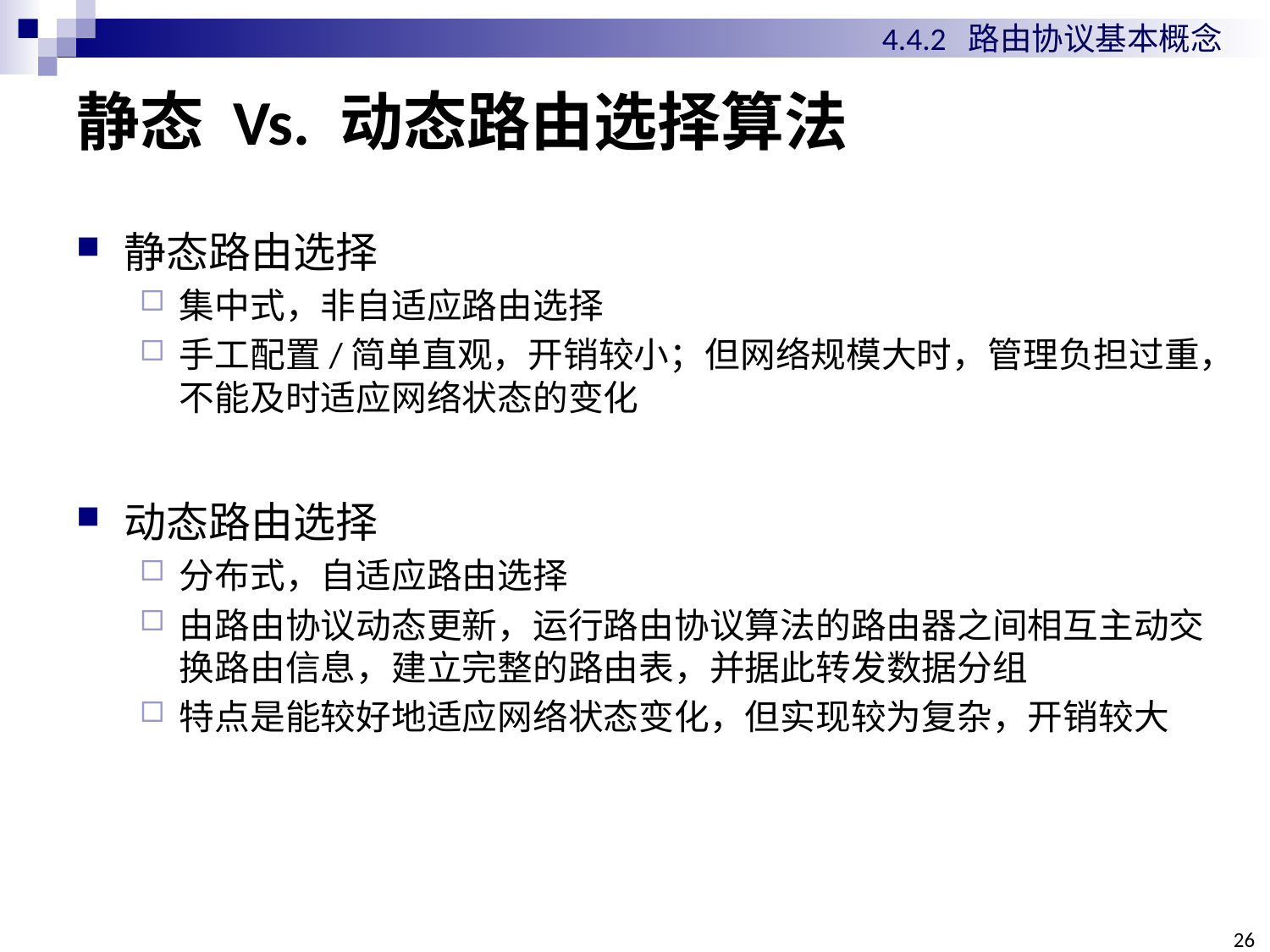

4.4.2  路由协议基本概念
# 静态 Vs. 动态路由选择算法
静态路由选择
集中式，非自适应路由选择
手工配置/简单直观，开销较小；但网络规模大时，管理负担过重，不能及时适应网络状态的变化
动态路由选择
分布式，自适应路由选择
由路由协议动态更新，运行路由协议算法的路由器之间相互主动交换路由信息，建立完整的路由表，并据此转发数据分组
特点是能较好地适应网络状态变化，但实现较为复杂，开销较大

26